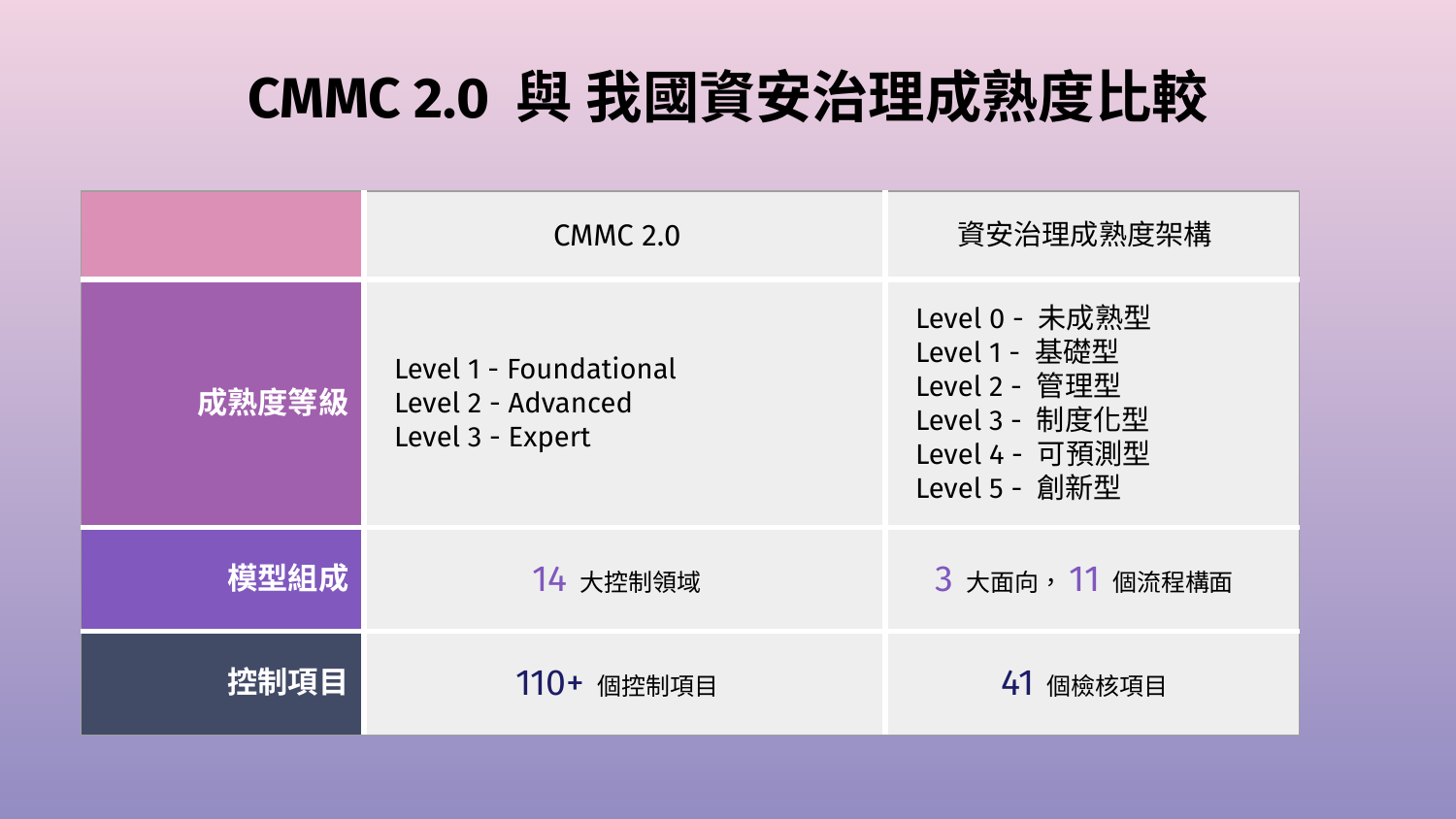

CMMC 2.0 與 我國資安治理成熟度比較
|  | CMMC 2.0 | 資安治理成熟度架構 |
| --- | --- | --- |
| 成熟度等級 | Level 1 - Foundational Level 2 - Advanced Level 3 - Expert | Level 0 - 未成熟型 Level 1 - 基礎型 Level 2 - 管理型 Level 3 - 制度化型 Level 4 - 可預測型 Level 5 - 創新型 |
| 模型組成 | 14 大控制領域 | 3 大面向，11 個流程構面 |
| 控制項目 | 110+ 個控制項目 | 41 個檢核項目 |